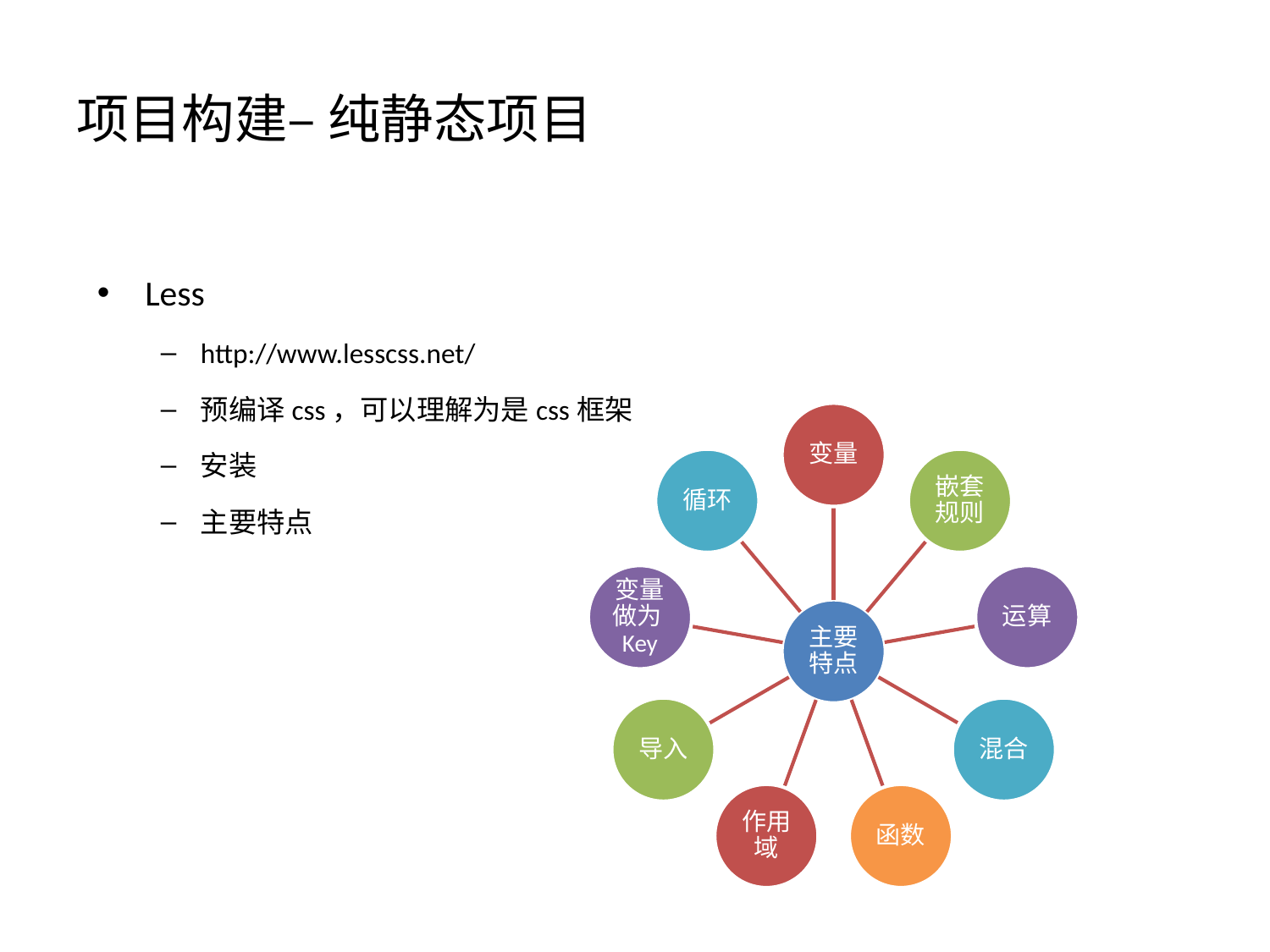

# 项目构建– 纯静态项目

Less
http://www.lesscss.net/
预编译css，可以理解为是css框架
安装
主要特点
主要特点

变量

嵌套规则

运算

混合

函数

作用域

导入

变量做为Key

循环